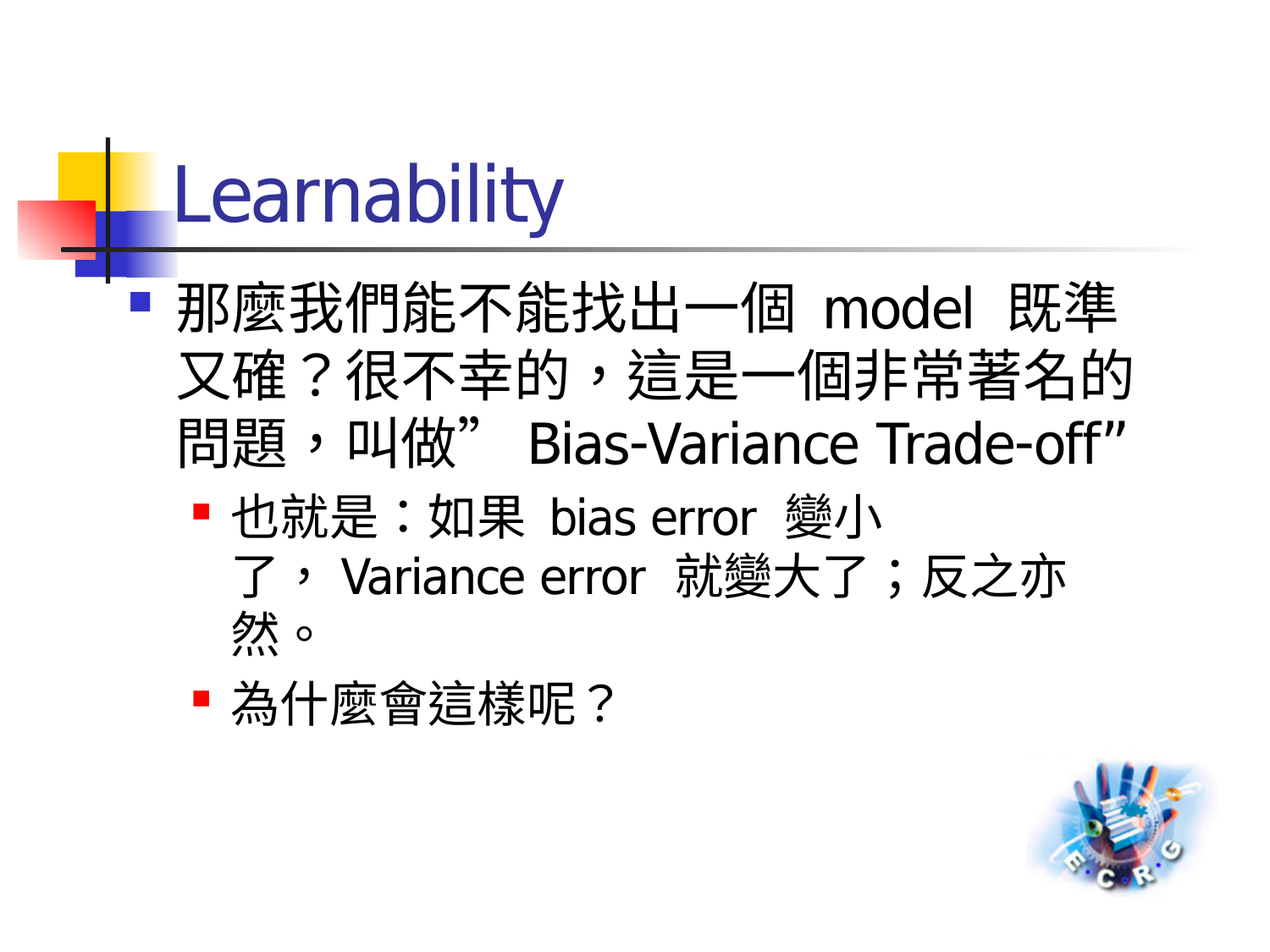

# Learnability
那麼我們能不能找出一個 model 既準又確？很不幸的，這是一個非常著名的問題，叫做”Bias-Variance Trade-off”
也就是：如果 bias error 變小了，Variance error 就變大了；反之亦然。
為什麼會這樣呢？